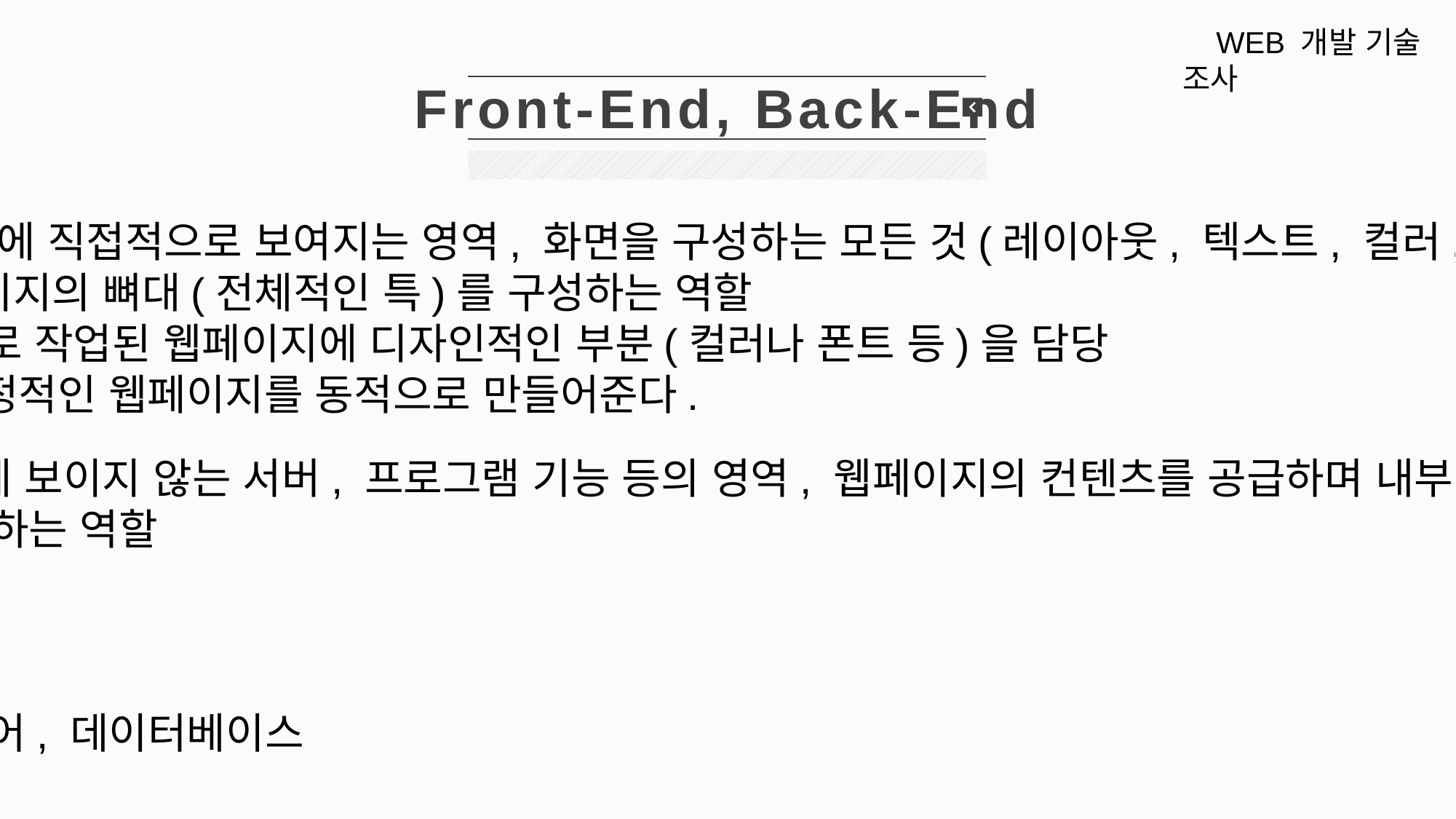

WEB 개발 기술 조사
Front-End, Back-End

Front-End: 눈에 직접적으로 보여지는 영역, 화면을 구성하는 모든 것(레이아웃, 텍스트, 컬러, 그림 등)
 HTML: 웹페이지의 뼈대(전체적인 특)를 구성하는 역할
 CSS: HTML로 작업된 웹페이지에 디자인적인 부분(컬러나 폰트 등)을 담당
 JavaScript: 정적인 웹페이지를 동적으로 만들어준다.
Back-End: 눈에 보이지 않는 서버, 프로그램 기능 등의 영역, 웹페이지의 컨텐츠를 공급하며 내부적으로 DB들을
저장하거나 관리하는 역할
 JAVA
 JSP
 Python
- 프로그래밍 언어, 데이터베이스